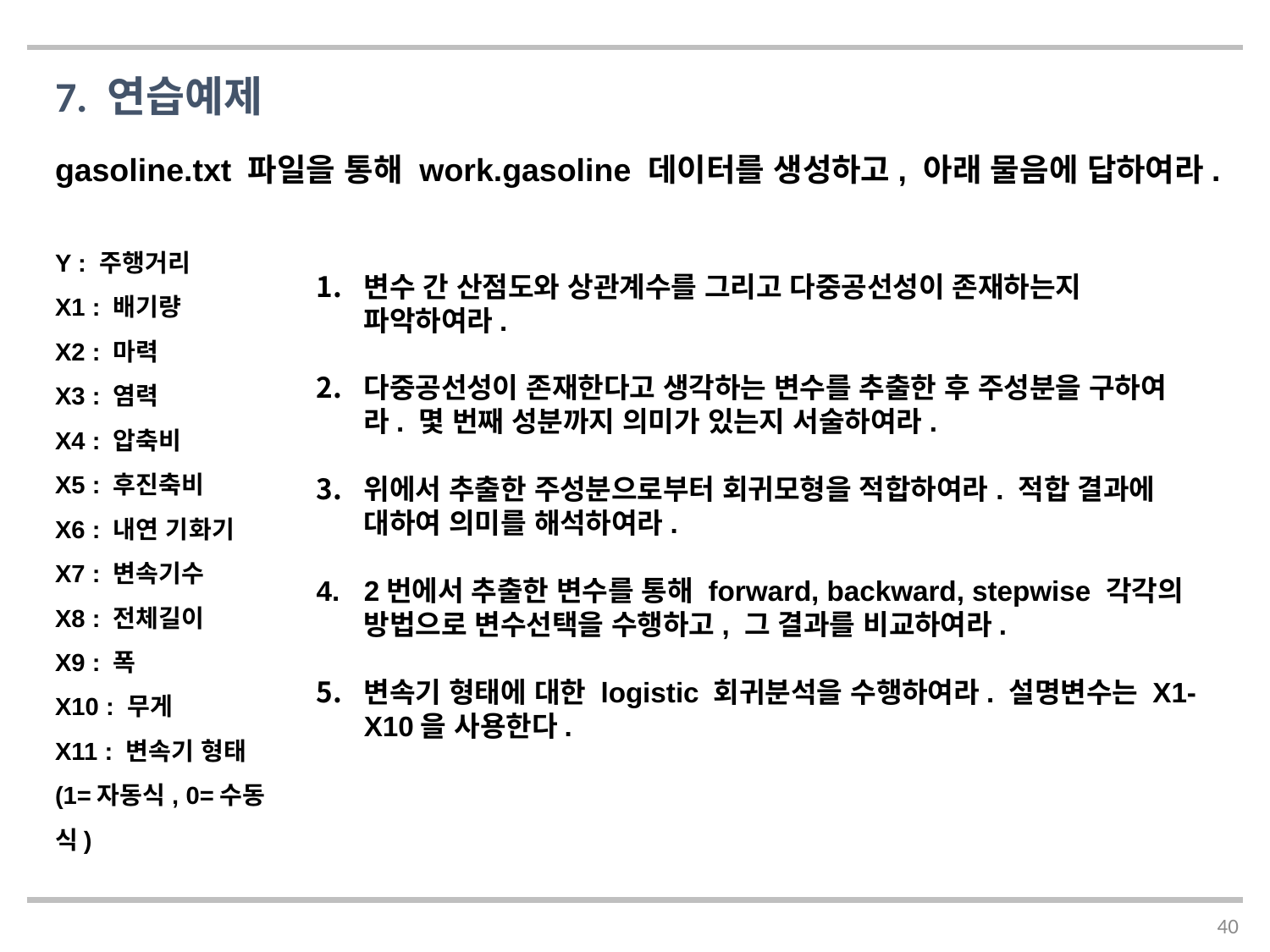

7. 연습예제
gasoline.txt 파일을 통해 work.gasoline 데이터를 생성하고, 아래 물음에 답하여라.
Y : 주행거리
X1 : 배기량
X2 : 마력
X3 : 염력
X4 : 압축비
X5 : 후진축비
X6 : 내연 기화기
X7 : 변속기수
X8 : 전체길이
X9 : 폭
X10 : 무게
X11 : 변속기 형태
(1=자동식, 0=수동식)
변수 간 산점도와 상관계수를 그리고 다중공선성이 존재하는지 파악하여라.

다중공선성이 존재한다고 생각하는 변수를 추출한 후 주성분을 구하여라. 몇 번째 성분까지 의미가 있는지 서술하여라.

위에서 추출한 주성분으로부터 회귀모형을 적합하여라. 적합 결과에 대하여 의미를 해석하여라.

2번에서 추출한 변수를 통해 forward, backward, stepwise 각각의 방법으로 변수선택을 수행하고, 그 결과를 비교하여라.

변속기 형태에 대한 logistic 회귀분석을 수행하여라. 설명변수는 X1-X10을 사용한다.